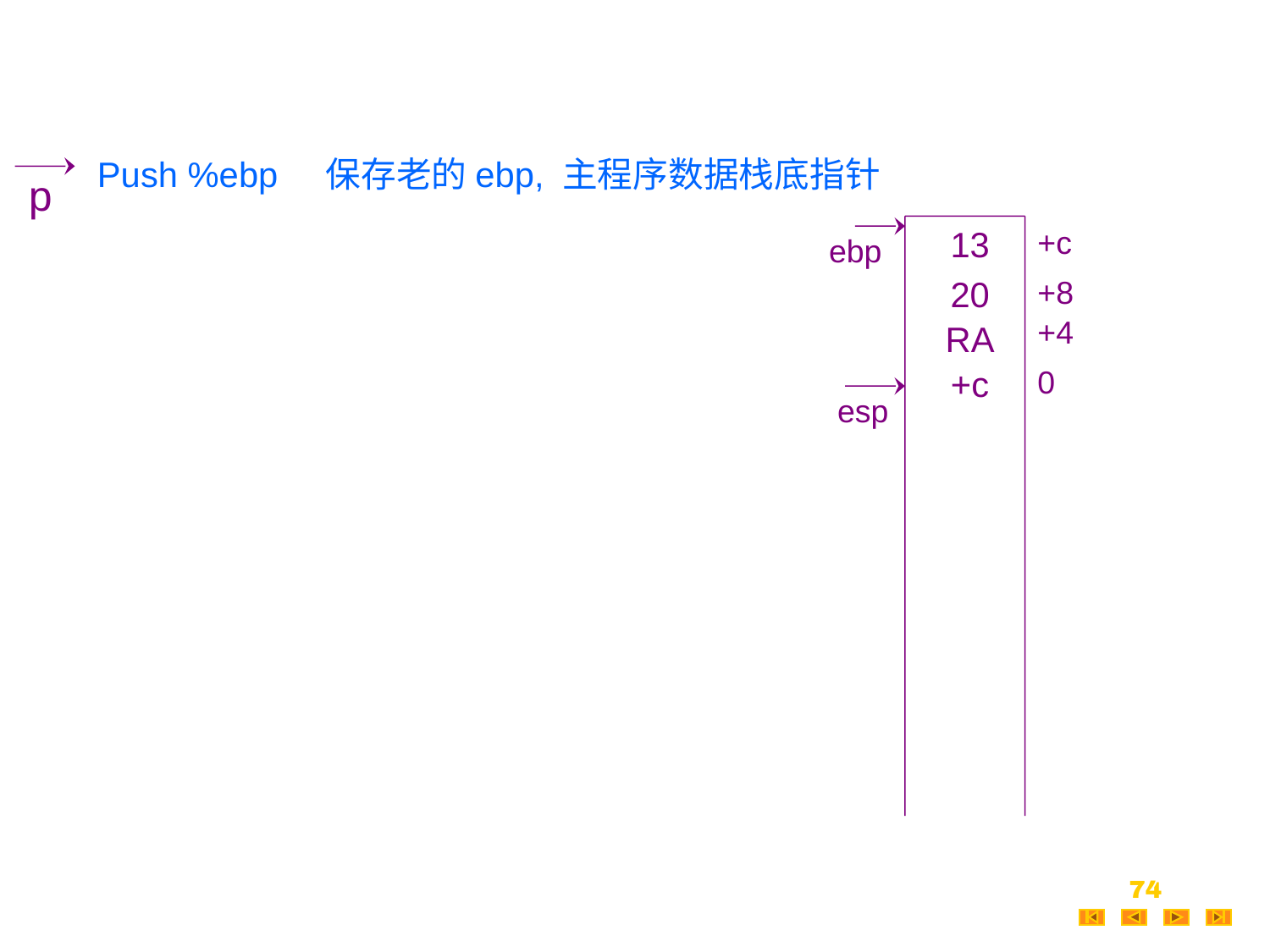

Push %ebp    保存老的ebp, 主程序数据栈底指针

p

13
+c

ebp

20
+8
+4
RA
+c
0
esp

74